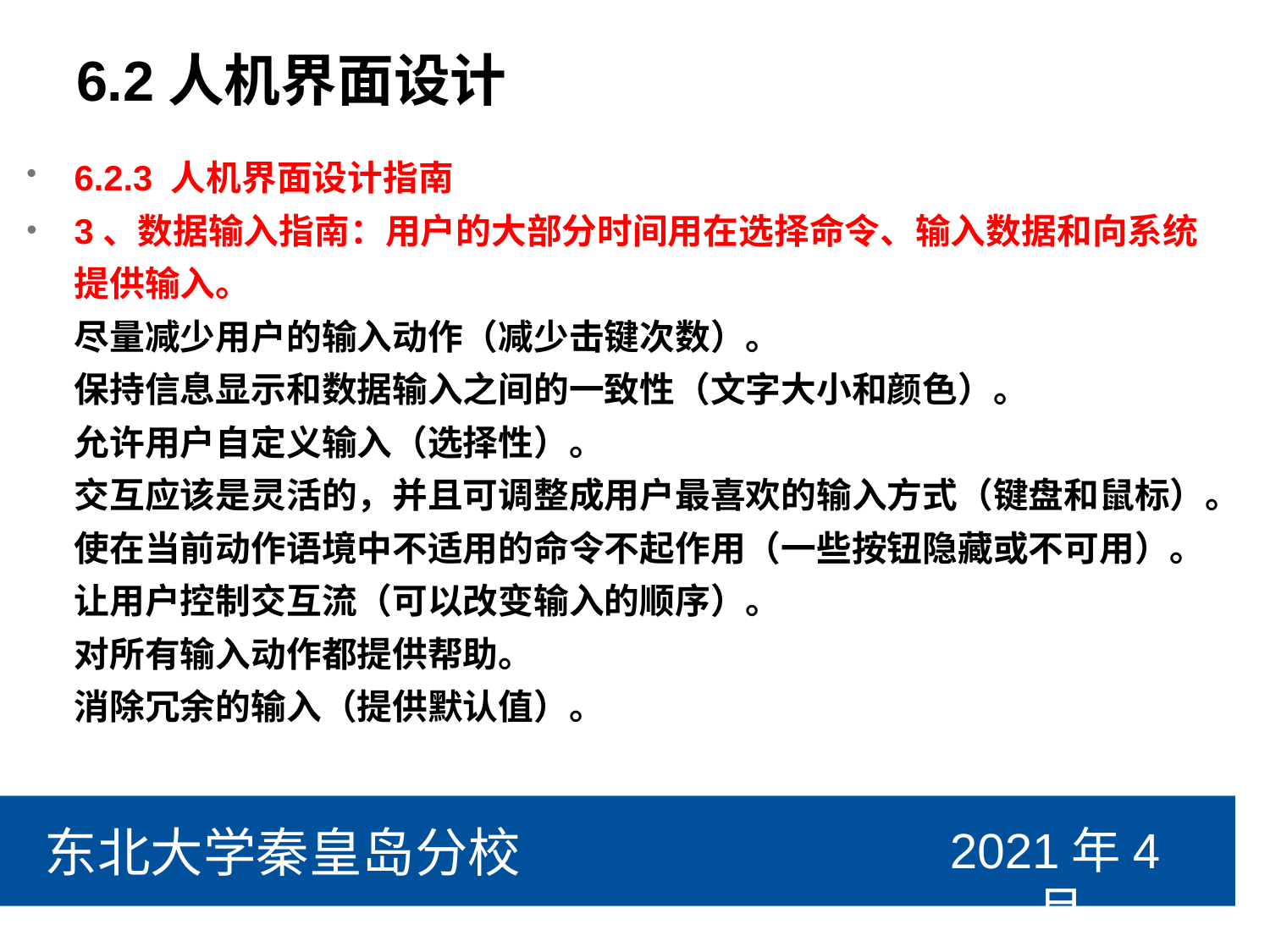

# 6.2人机界面设计
6.2.3 人机界面设计指南
3、数据输入指南：用户的大部分时间用在选择命令、输入数据和向系统提供输入。
尽量减少用户的输入动作（减少击键次数）。
保持信息显示和数据输入之间的一致性（文字大小和颜色）。
允许用户自定义输入（选择性）。
交互应该是灵活的，并且可调整成用户最喜欢的输入方式（键盘和鼠标）。
使在当前动作语境中不适用的命令不起作用（一些按钮隐藏或不可用）。
让用户控制交互流（可以改变输入的顺序）。
对所有输入动作都提供帮助。
消除冗余的输入（提供默认值）。